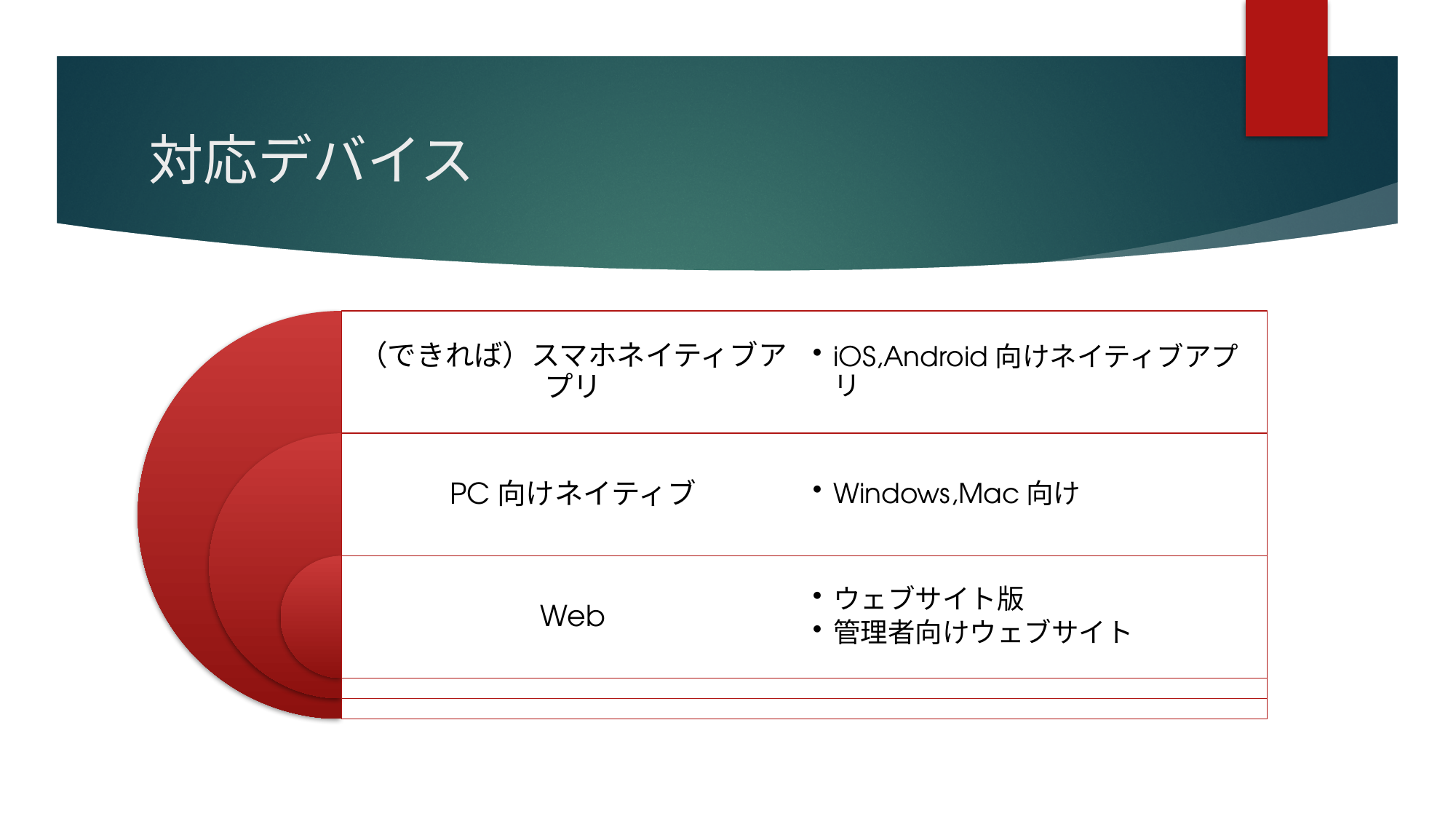

# 対応デバイス
（できれば）スマホネイティブアプリ
PC向けネイティブ
Web
iOS,Android向けネイティブアプリ
Windows,Mac向け
ウェブサイト版
管理者向けウェブサイト